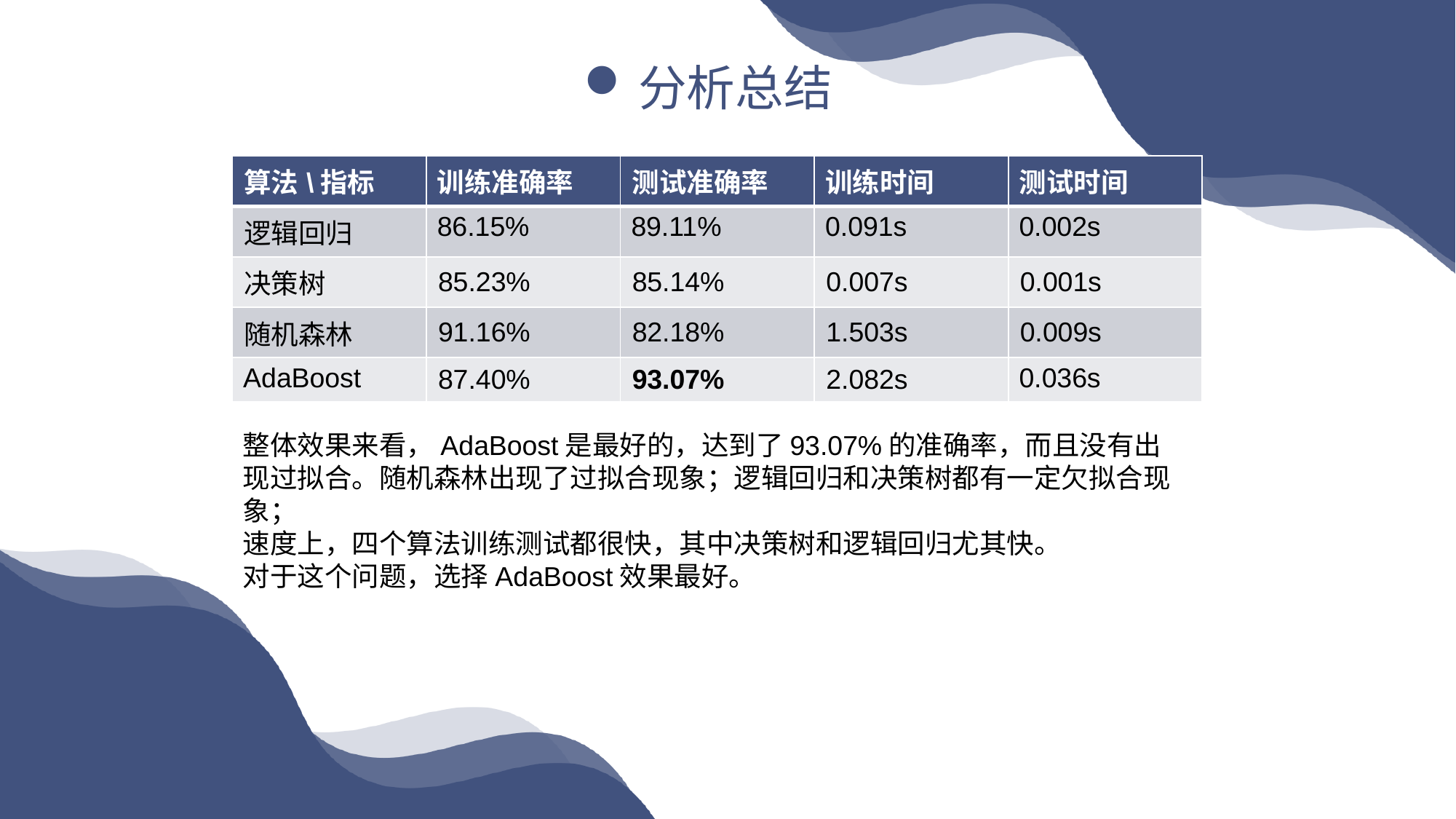

分析总结
| 算法\指标 | 训练准确率 | 测试准确率 | 训练时间 | 测试时间 |
| --- | --- | --- | --- | --- |
| 逻辑回归 | 86.15% | 89.11% | 0.091s | 0.002s |
| 决策树 | 85.23% | 85.14% | 0.007s | 0.001s |
| 随机森林 | 91.16% | 82.18% | 1.503s | 0.009s |
| AdaBoost | 87.40% | 93.07% | 2.082s | 0.036s |
整体效果来看，AdaBoost是最好的，达到了93.07%的准确率，而且没有出现过拟合。随机森林出现了过拟合现象；逻辑回归和决策树都有一定欠拟合现象；
速度上，四个算法训练测试都很快，其中决策树和逻辑回归尤其快。
对于这个问题，选择AdaBoost效果最好。